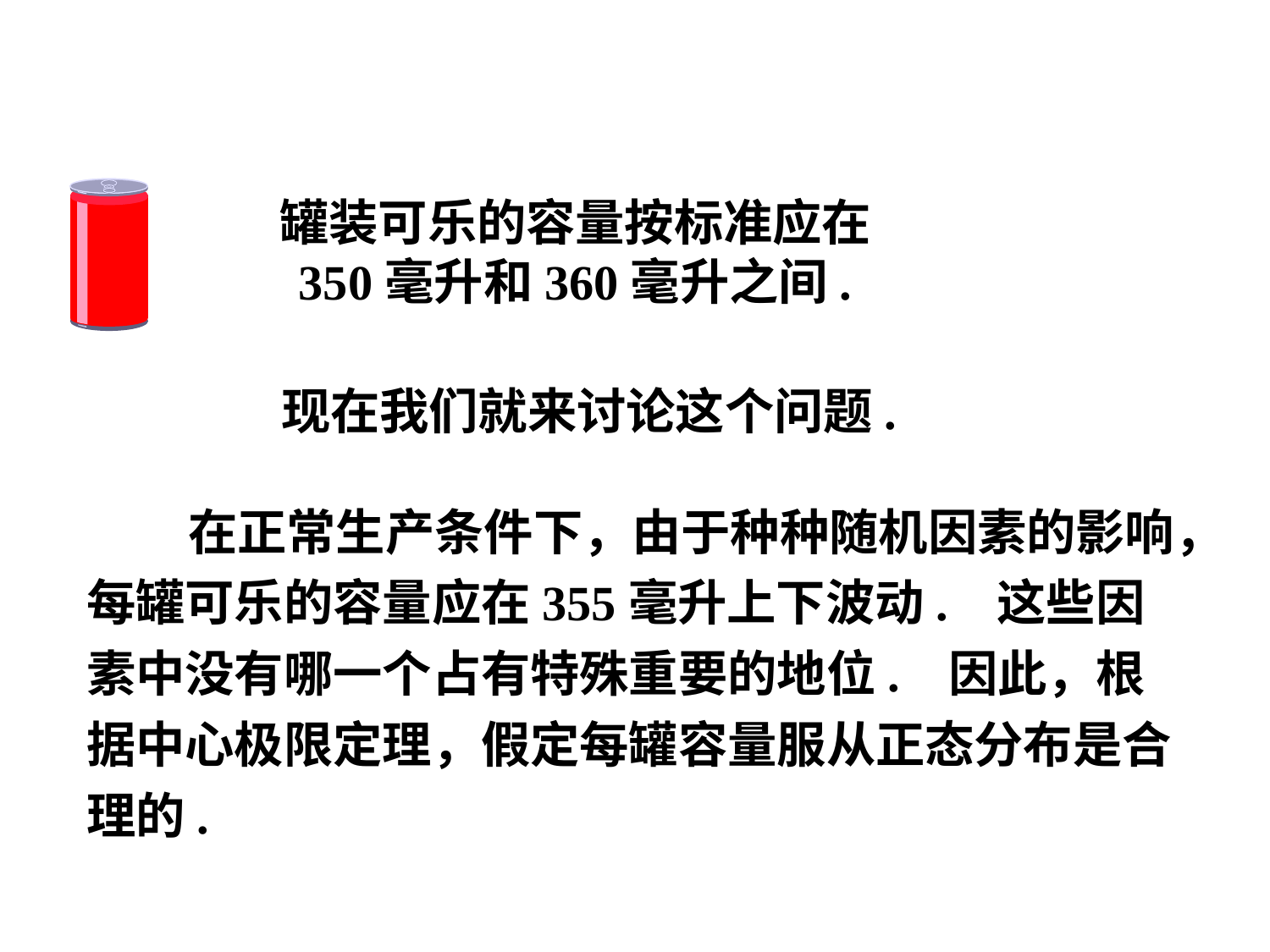

罐装可乐的容量按标准应在
350毫升和360毫升之间.

现在我们就来讨论这个问题.
        在正常生产条件下，由于种种随机因素的影响，每罐可乐的容量应在355毫升上下波动.   这些因素中没有哪一个占有特殊重要的地位.   因此，根据中心极限定理，假定每罐容量服从正态分布是合理的.